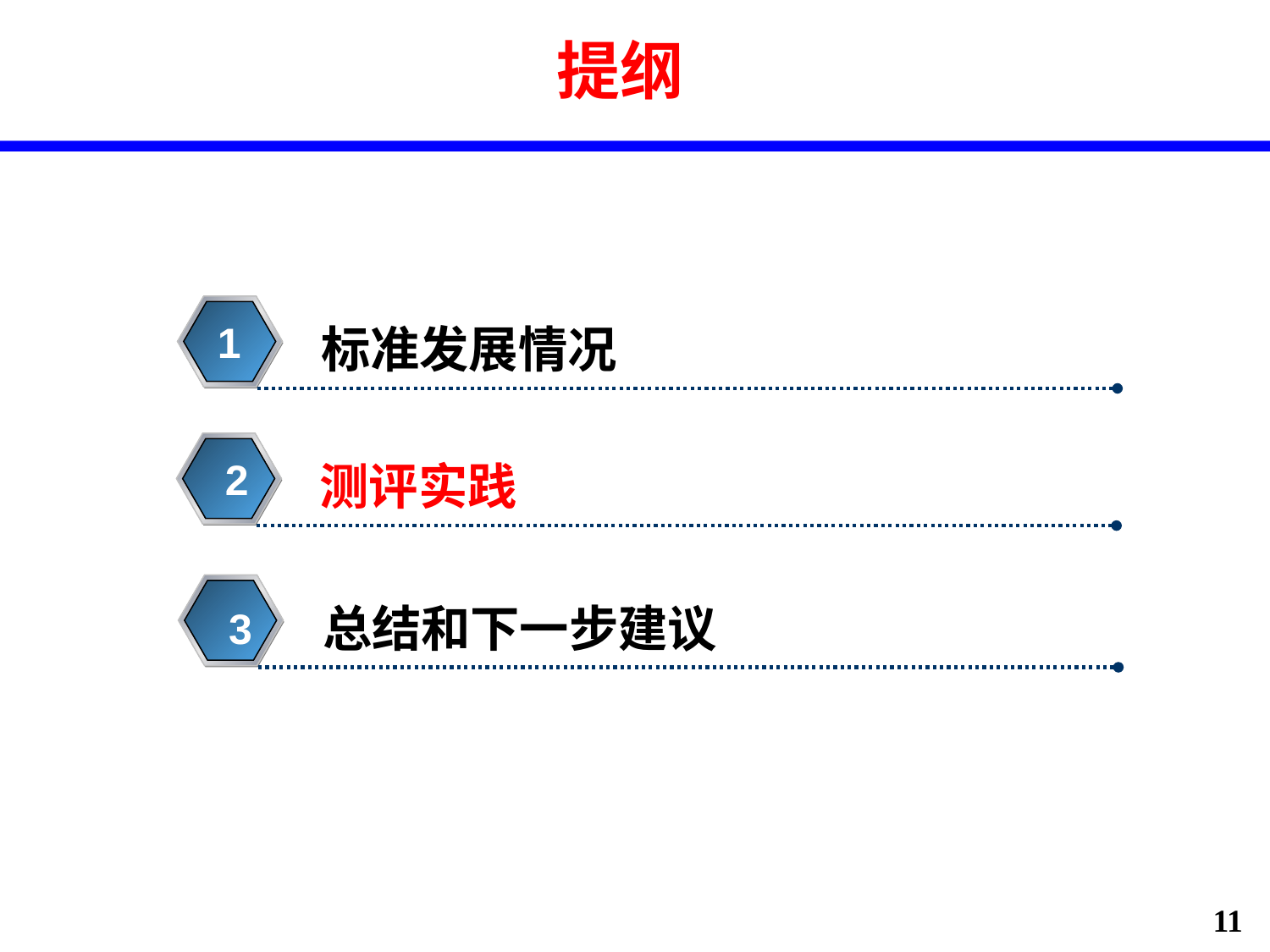

# 提纲

1
标准发展情况

2
测评实践

总结和下一步建议
3